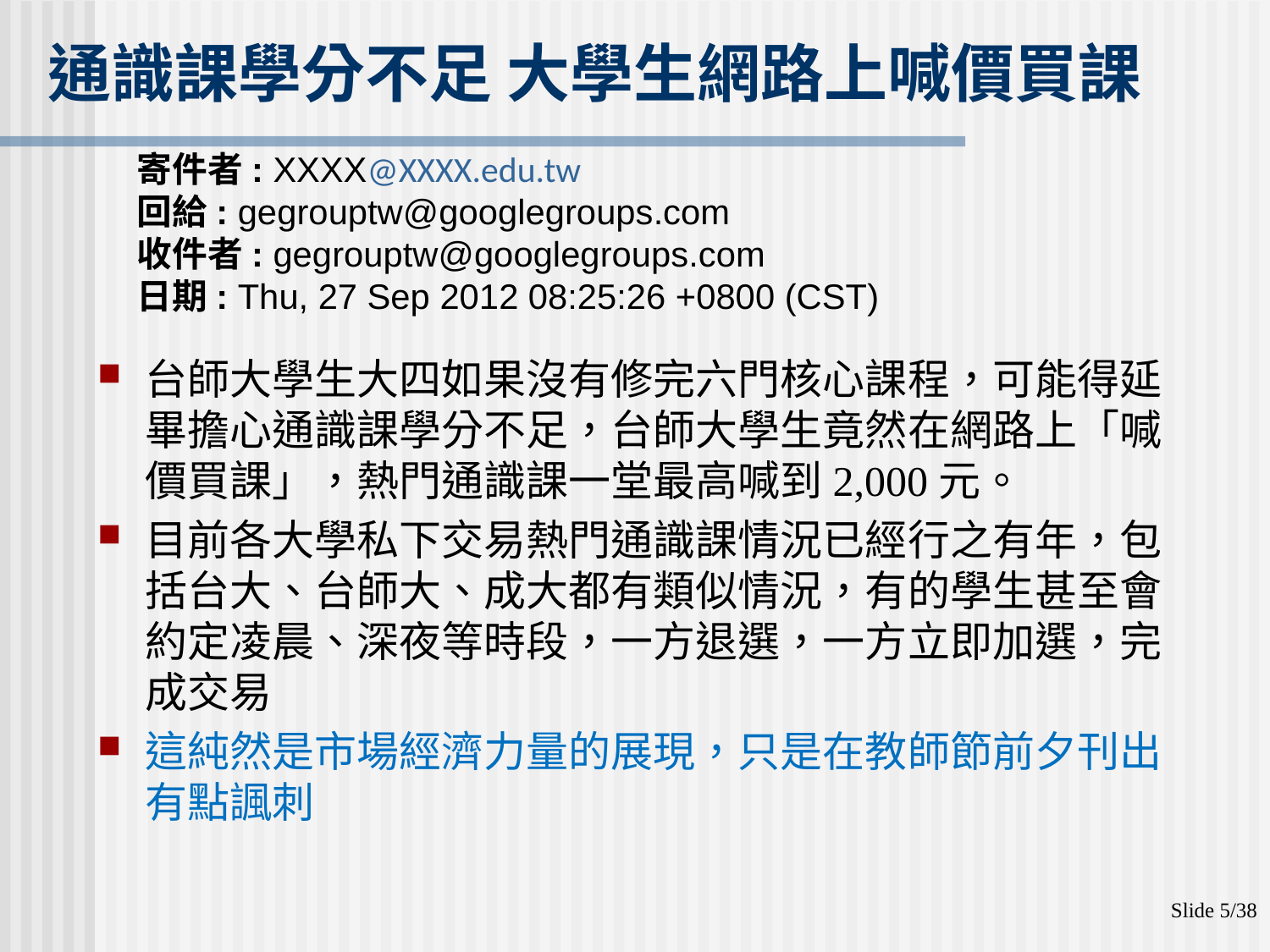

# 通識課學分不足 大學生網路上喊價買課
寄件者: XXXX@XXXX.edu.tw 
回給: gegrouptw@googlegroups.com
收件者: gegrouptw@googlegroups.com
日期: Thu, 27 Sep 2012 08:25:26 +0800 (CST)

台師大學生大四如果沒有修完六門核心課程，可能得延畢擔心通識課學分不足，台師大學生竟然在網路上「喊價買課」，熱門通識課一堂最高喊到2,000元。
目前各大學私下交易熱門通識課情況已經行之有年，包括台大、台師大、成大都有類似情況，有的學生甚至會約定凌晨、深夜等時段，一方退選，一方立即加選，完成交易
這純然是市場經濟力量的展現，只是在教師節前夕刊出有點諷刺
Slide 5/38